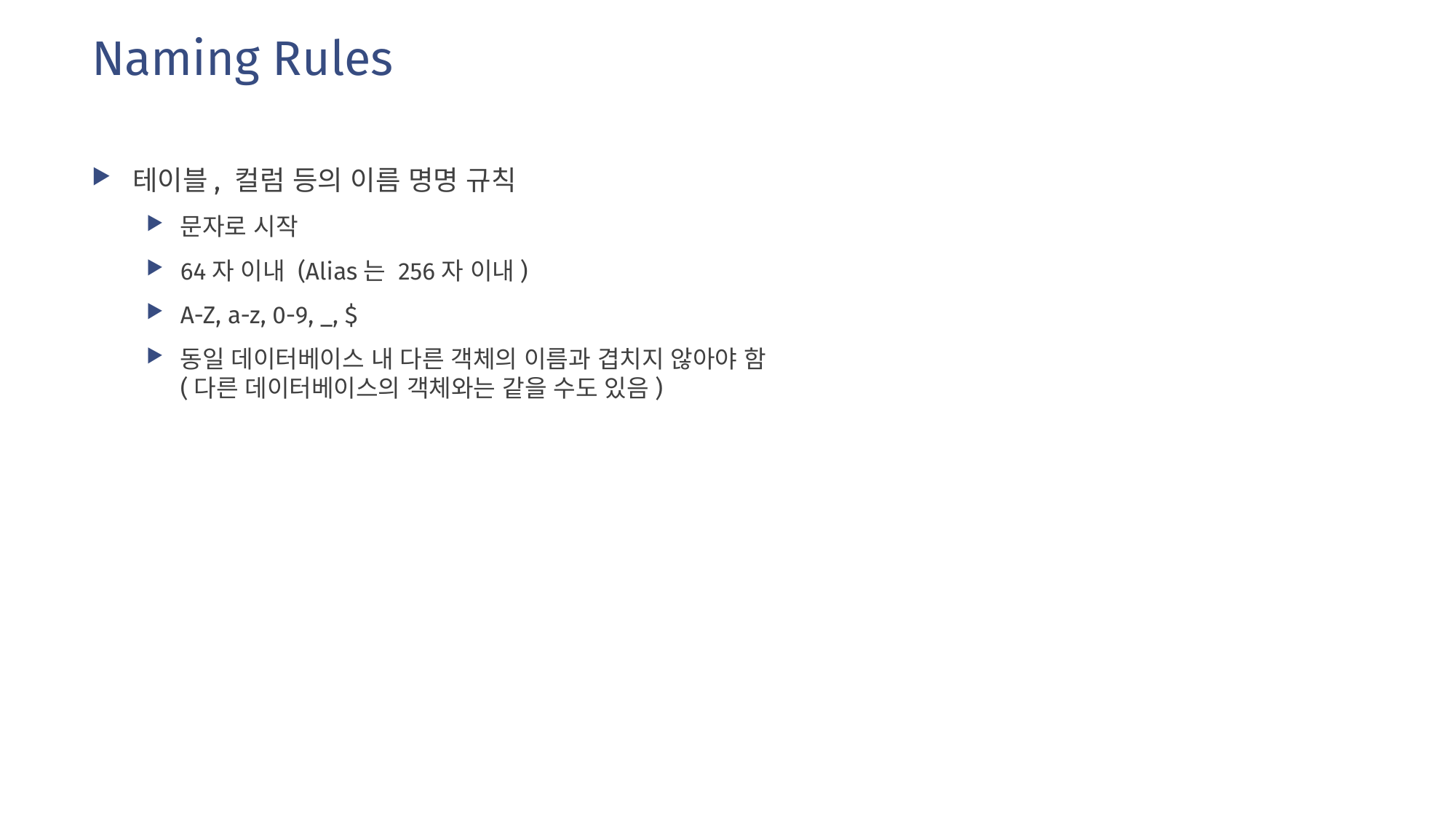

# Naming Rules
테이블, 컬럼 등의 이름 명명 규칙
문자로 시작
64자 이내 (Alias는 256자 이내)
A-Z, a-z, 0-9, _, $
동일 데이터베이스 내 다른 객체의 이름과 겹치지 않아야 함
(다른 데이터베이스의 객체와는 같을 수도 있음)